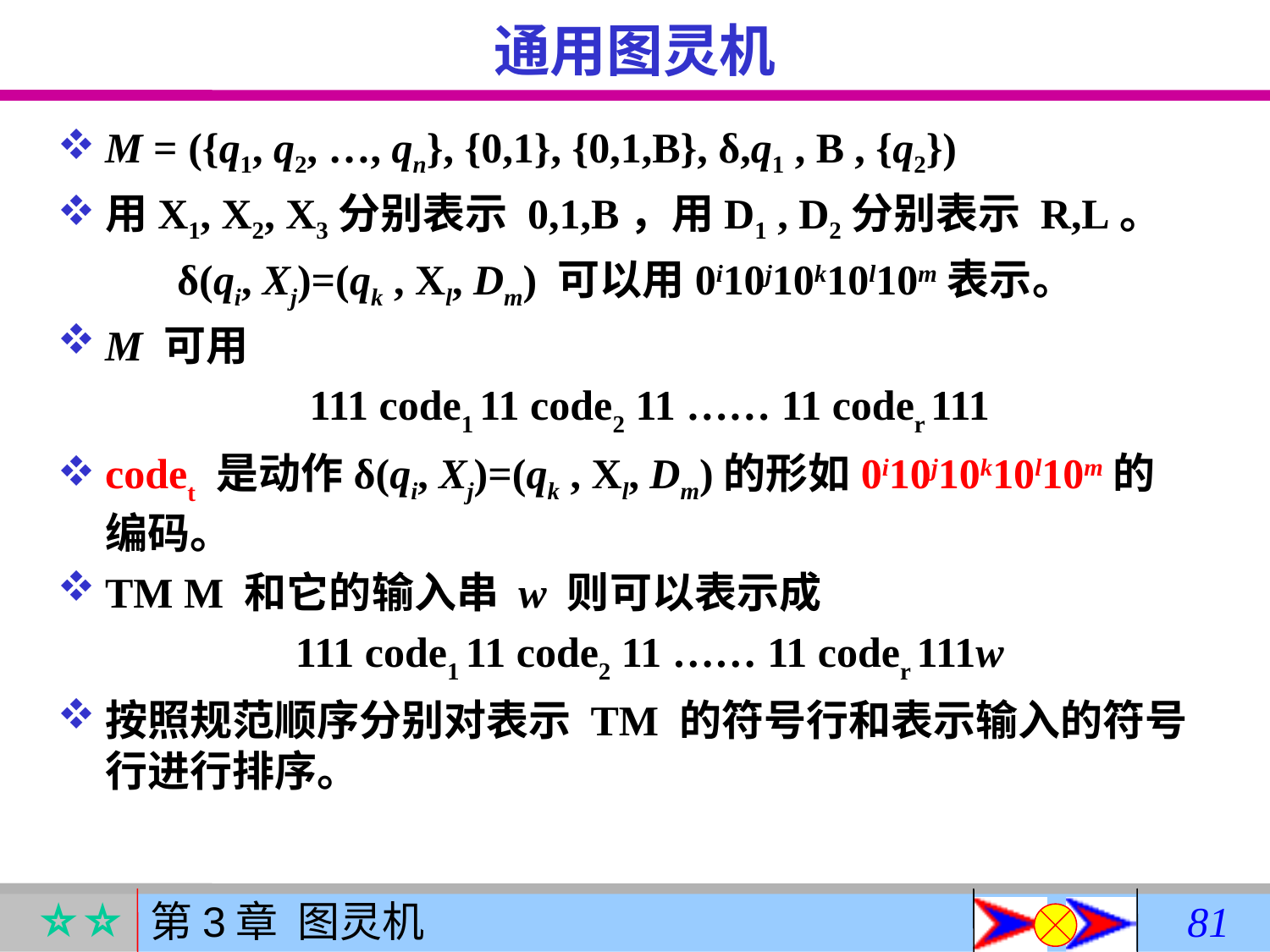

81
# 通用图灵机
M = ({q1, q2, …, qn}, {0,1}, {0,1,B}, δ,q1 , B , {q2})
用X1, X2, X3分别表示 0,1,B，用D1 , D2分别表示 R,L。
δ(qi, Xj)=(qk , Xl, Dm) 可以用0i10j10k10l10m表示。
M 可用
	 111 code1 11 code2 11 …… 11 coder 111
codet 是动作δ(qi, Xj)=(qk , Xl, Dm)的形如0i10j10k10l10m的编码。
TM M 和它的输入串 w 则可以表示成
	 111 code1 11 code2 11 …… 11 coder 111w
按照规范顺序分别对表示 TM 的符号行和表示输入的符号行进行排序。